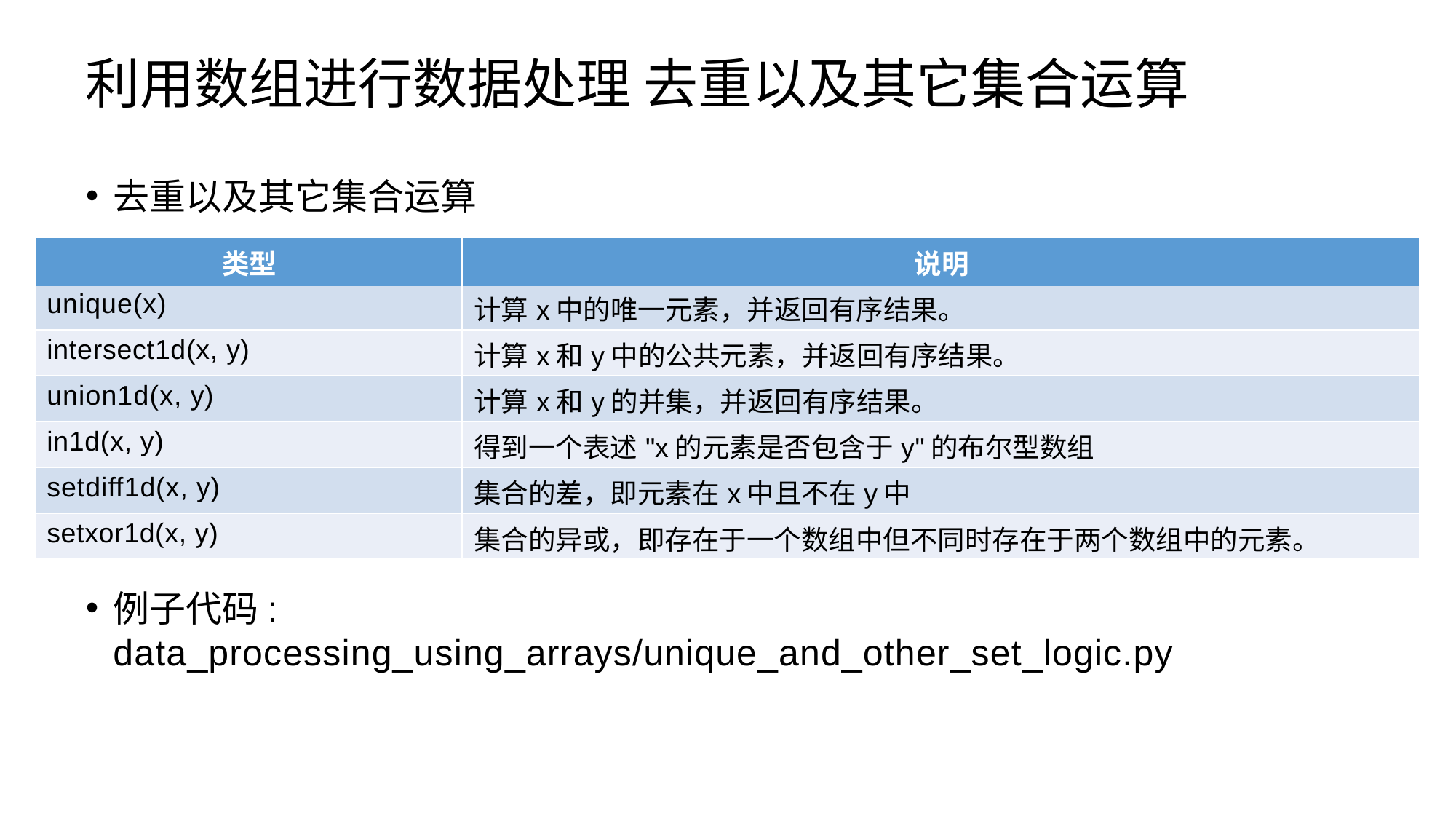

# 利用数组进行数据处理 去重以及其它集合运算
去重以及其它集合运算
| 类型 | 说明 |
| --- | --- |
| unique(x) | 计算x中的唯一元素，并返回有序结果。 |
| intersect1d(x, y) | 计算x和y中的公共元素，并返回有序结果。 |
| union1d(x, y) | 计算x和y的并集，并返回有序结果。 |
| in1d(x, y) | 得到一个表述"x的元素是否包含于y"的布尔型数组 |
| setdiff1d(x, y) | 集合的差，即元素在x中且不在y中 |
| setxor1d(x, y) | 集合的异或，即存在于一个数组中但不同时存在于两个数组中的元素。 |
例子代码: data_processing_using_arrays/unique_and_other_set_logic.py